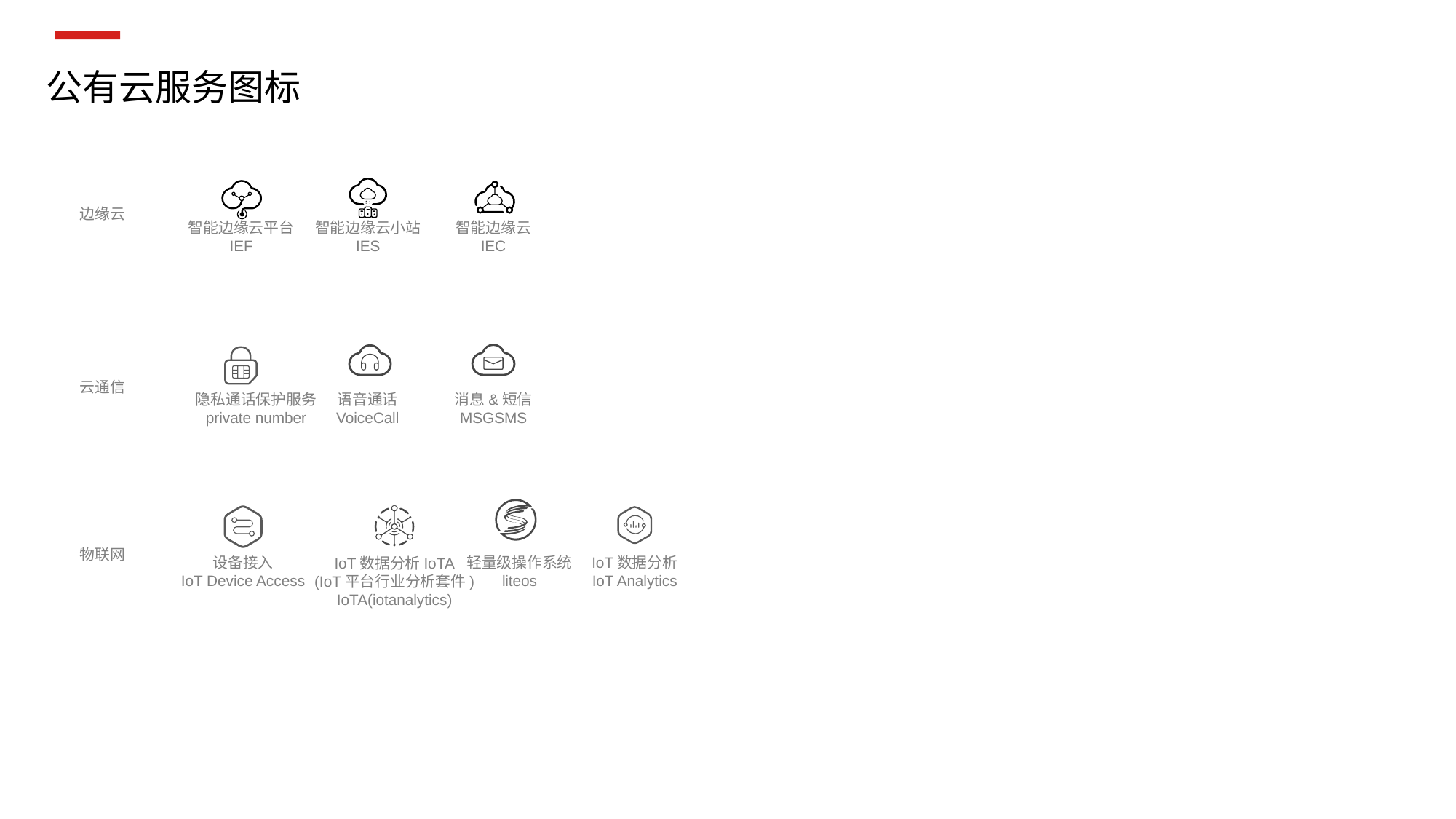

公有云服务图标

边缘云
智能边缘云平台
IEF
智能边缘云小站
IES
智能边缘云
IEC

云通信
隐私通话保护服务
private number
语音通话
VoiceCall
消息&短信
MSGSMS

物联网
设备接入
IoT Device Access
轻量级操作系统
liteos
IoT数据分析
IoT Analytics
IoT数据分析IoTA
(IoT平台行业分析套件)
IoTA(iotanalytics)